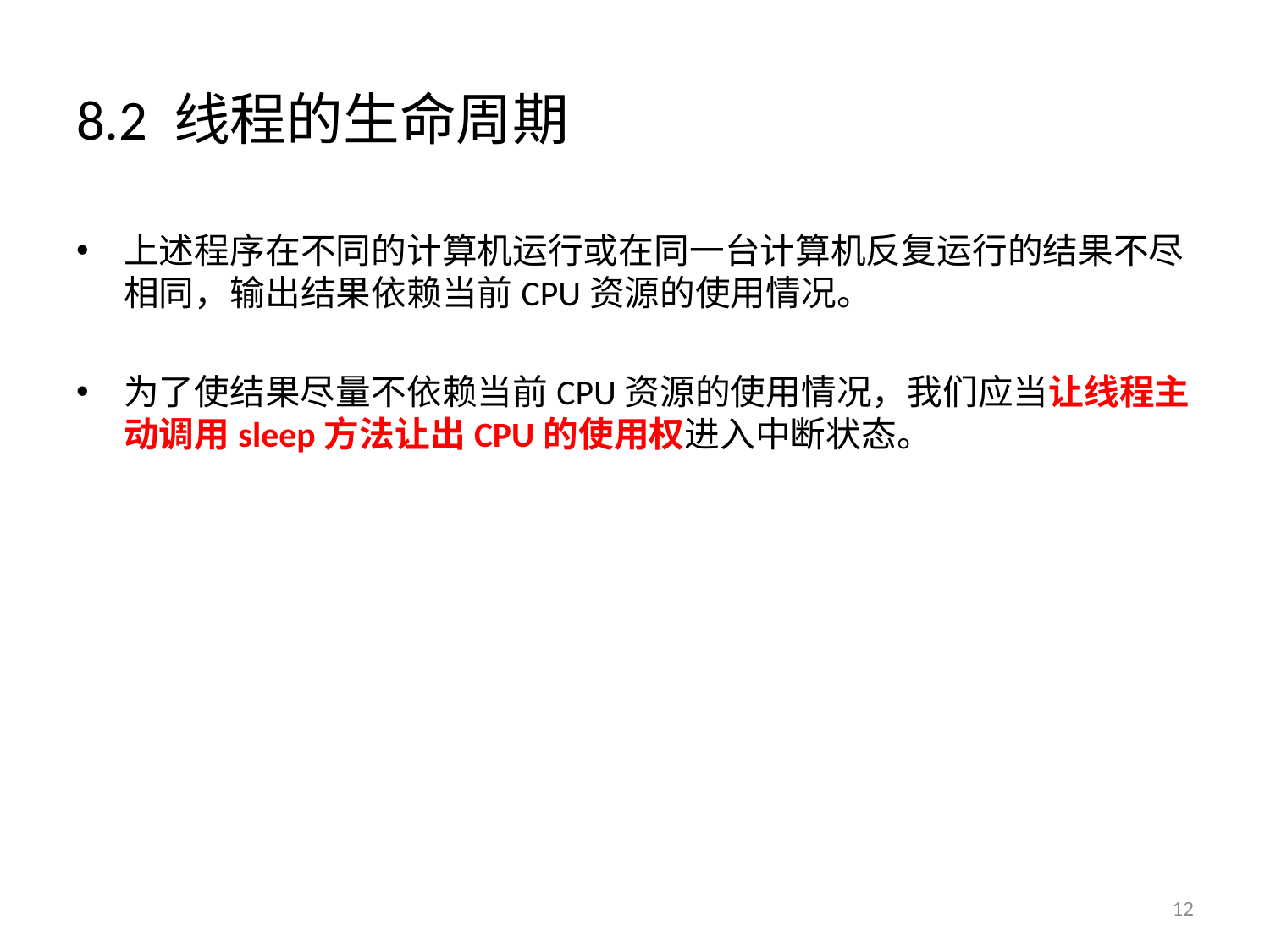

# 8.2 线程的生命周期
上述程序在不同的计算机运行或在同一台计算机反复运行的结果不尽相同，输出结果依赖当前CPU资源的使用情况。

为了使结果尽量不依赖当前CPU资源的使用情况，我们应当让线程主动调用sleep方法让出CPU的使用权进入中断状态。
12